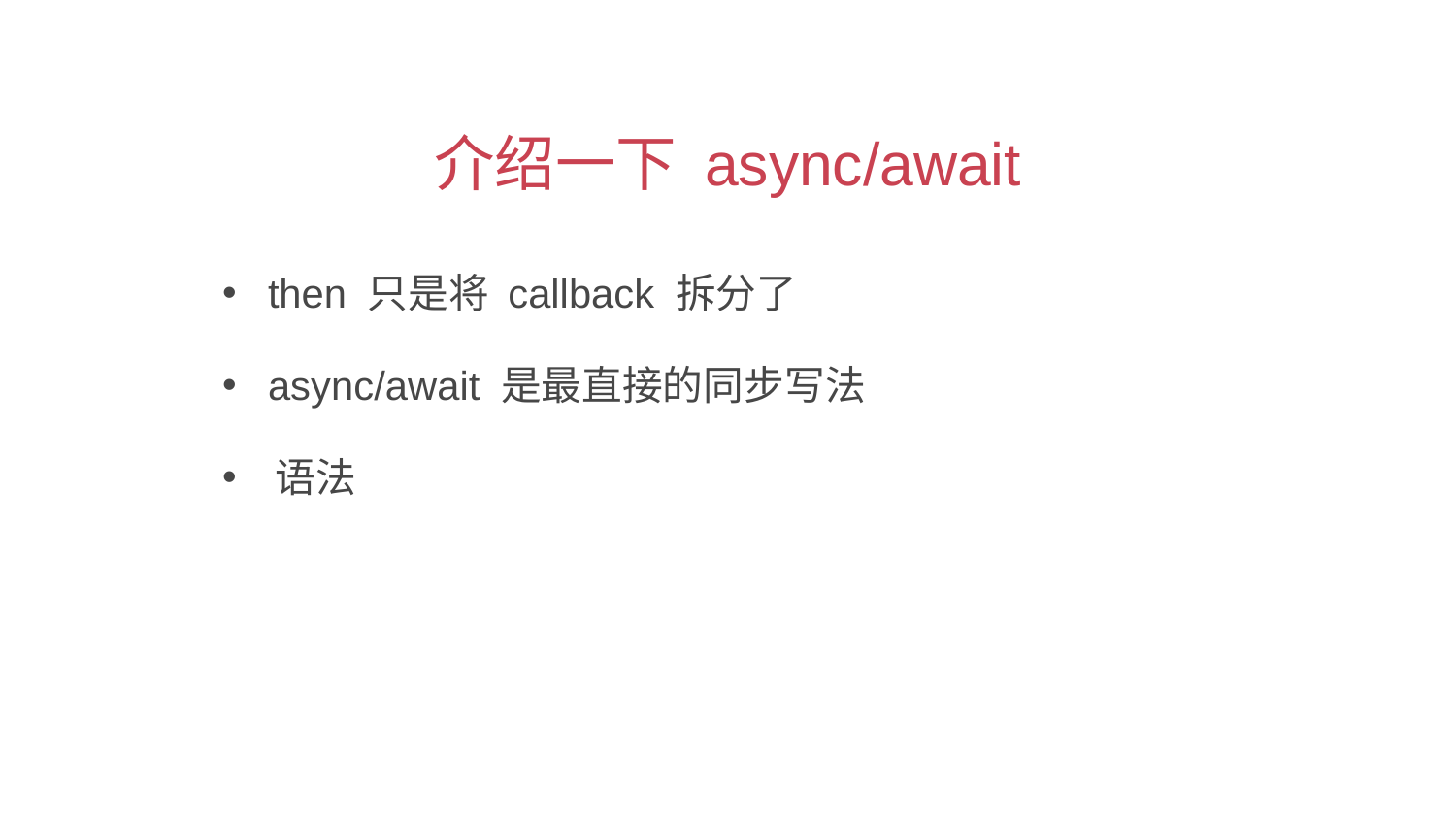

介绍一下 async/await
 then 只是将 callback 拆分了
 async/await 是最直接的同步写法
 语法